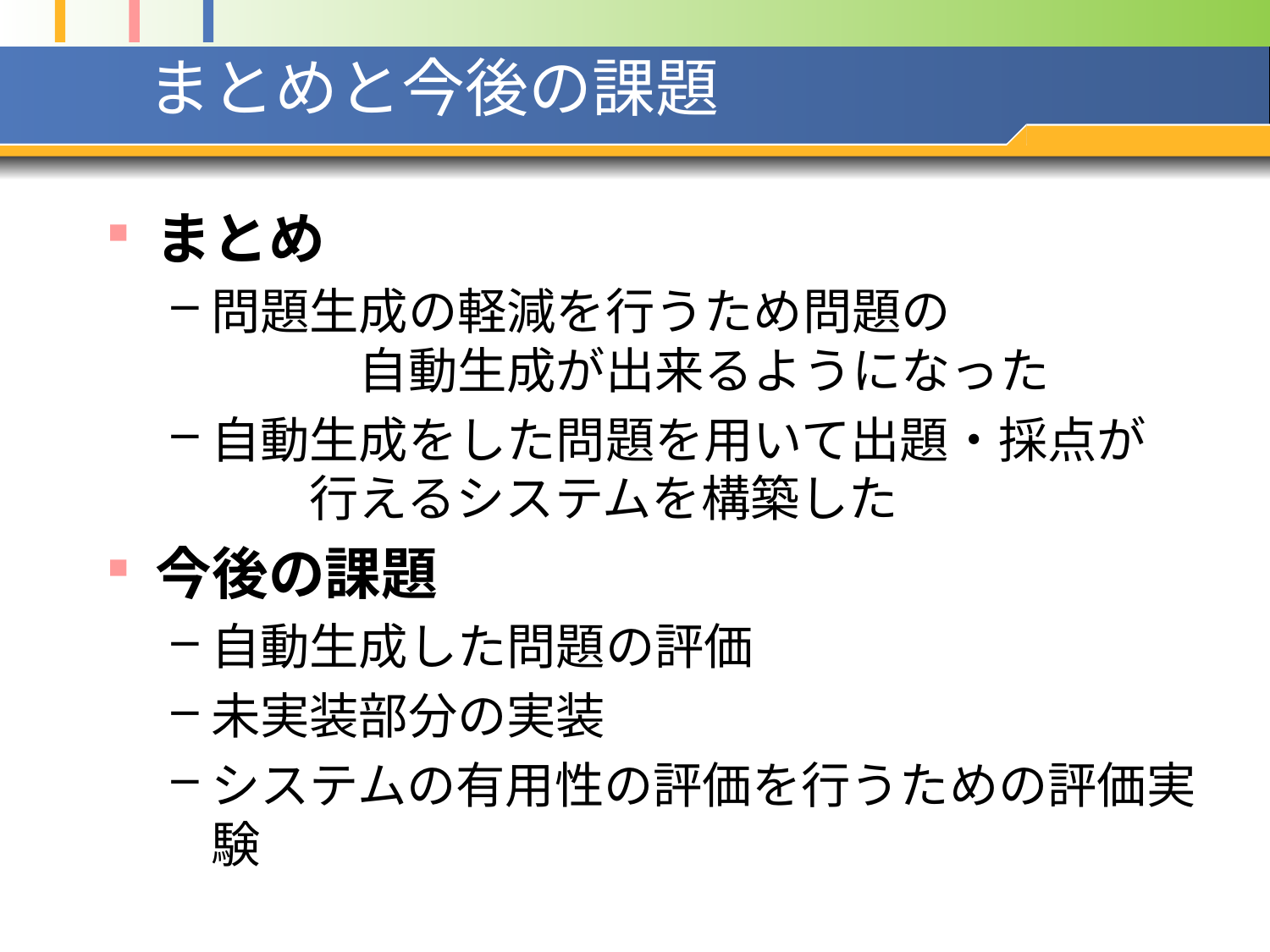

# まとめと今後の課題
まとめ
問題生成の軽減を行うため問題の　　　　　　　　自動生成が出来るようになった
自動生成をした問題を用いて出題・採点が　　　行えるシステムを構築した
今後の課題
自動生成した問題の評価
未実装部分の実装
システムの有用性の評価を行うための評価実験